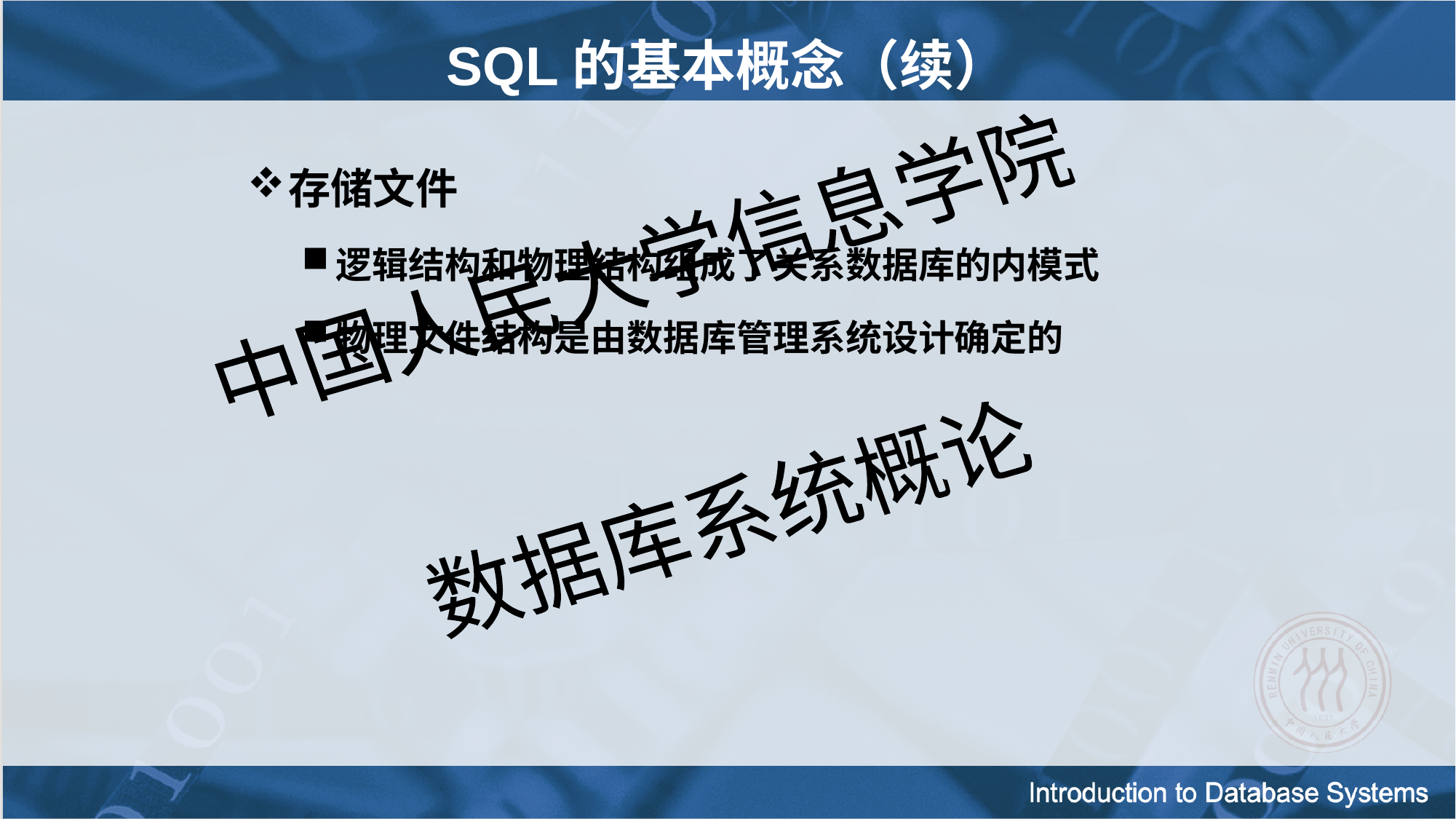

SQL的基本概念（续）
存储文件
逻辑结构和物理结构组成了关系数据库的内模式
物理文件结构是由数据库管理系统设计确定的